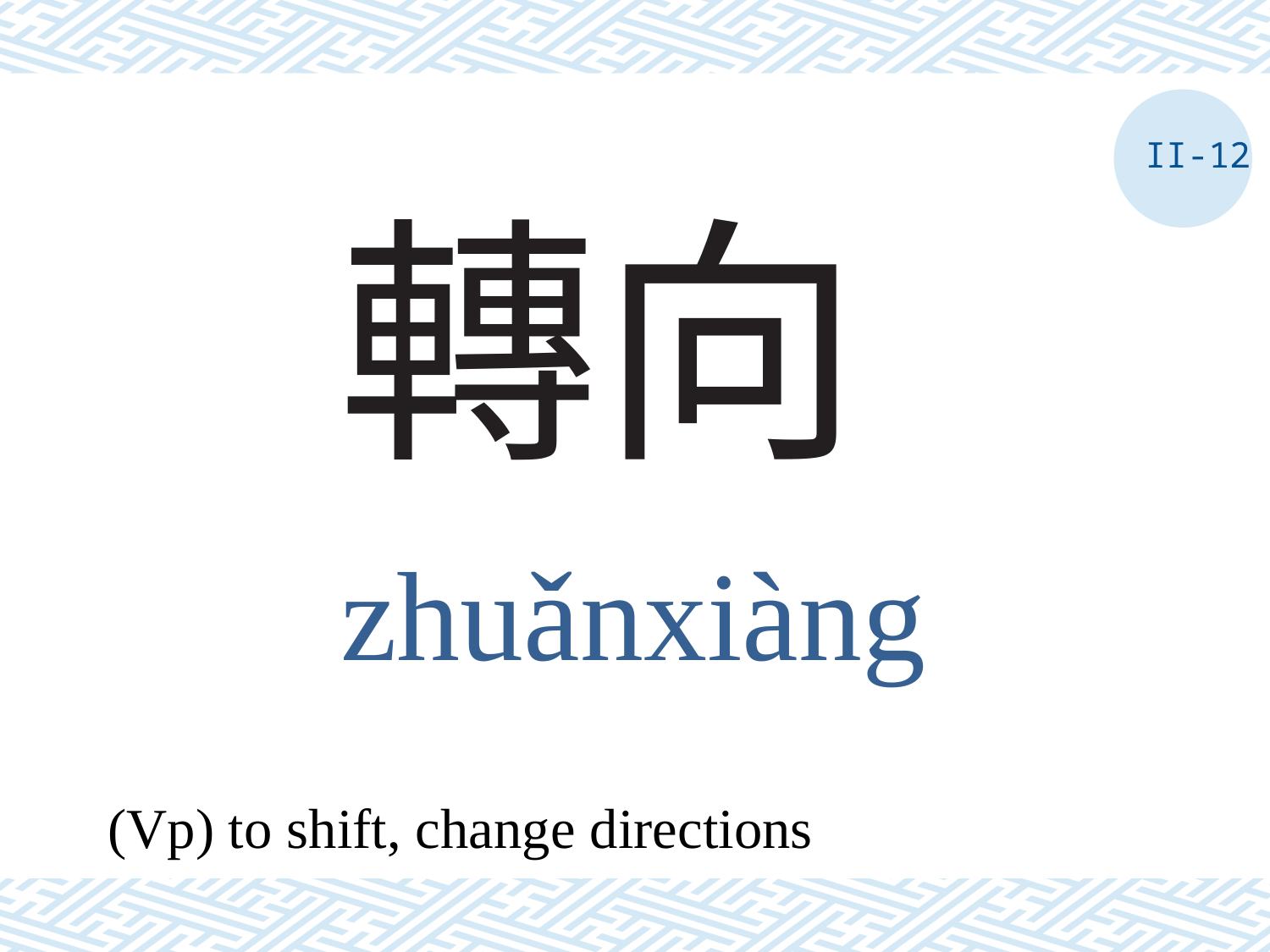

II-12

# 轉向
zhuǎnxiàng
(Vp) to shift, change directions